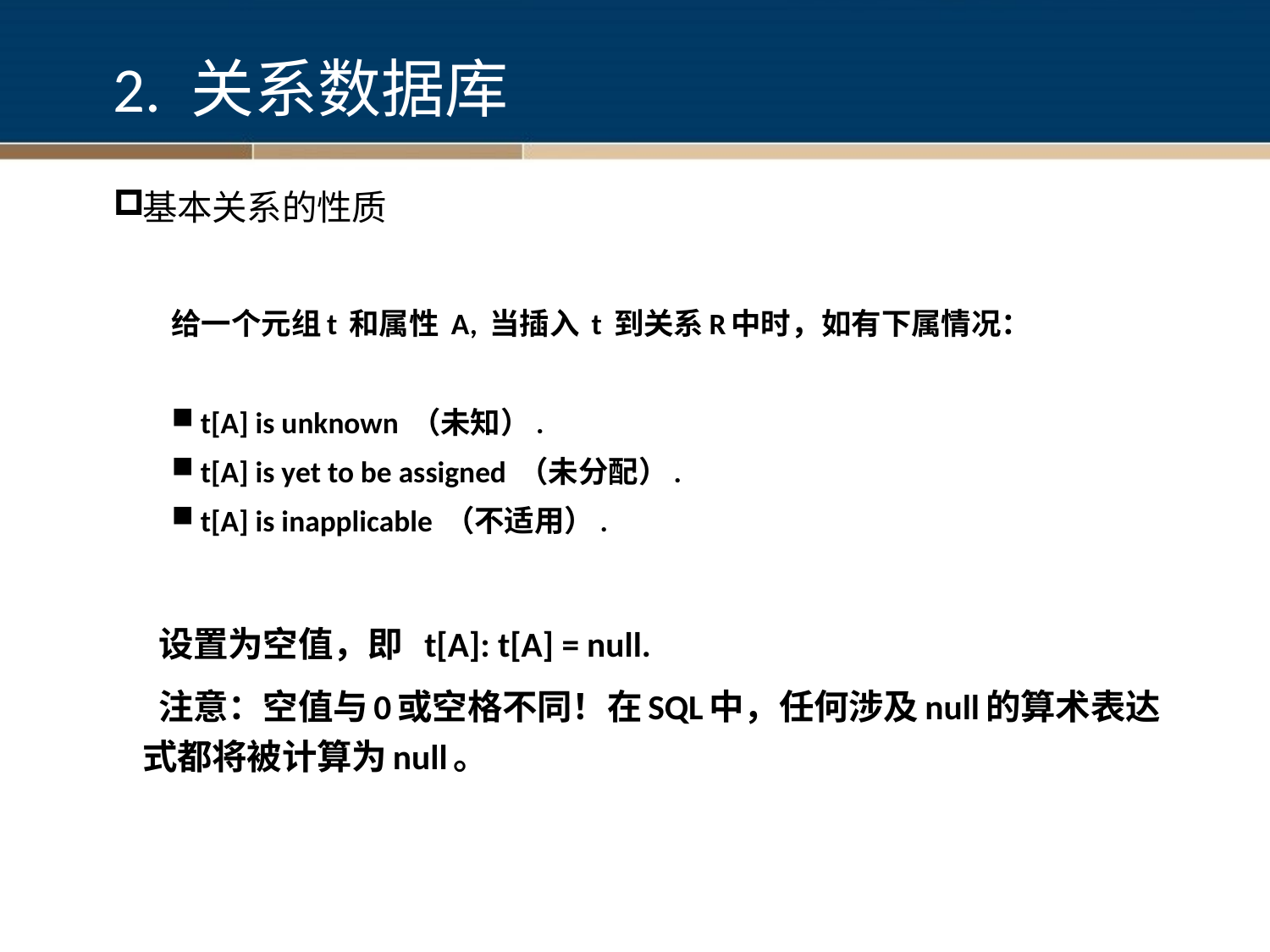

# 2. 关系数据库
基本关系的性质

给一个元组t 和属性 A, 当插入 t 到关系R中时，如有下属情况：

t[A] is unknown （未知）.
t[A] is yet to be assigned （未分配）.
t[A] is inapplicable （不适用）.

     设置为空值，即  t[A]: t[A] = null.
     注意：空值与0或空格不同！在SQL中，任何涉及null的算术表达式都将被计算为null。